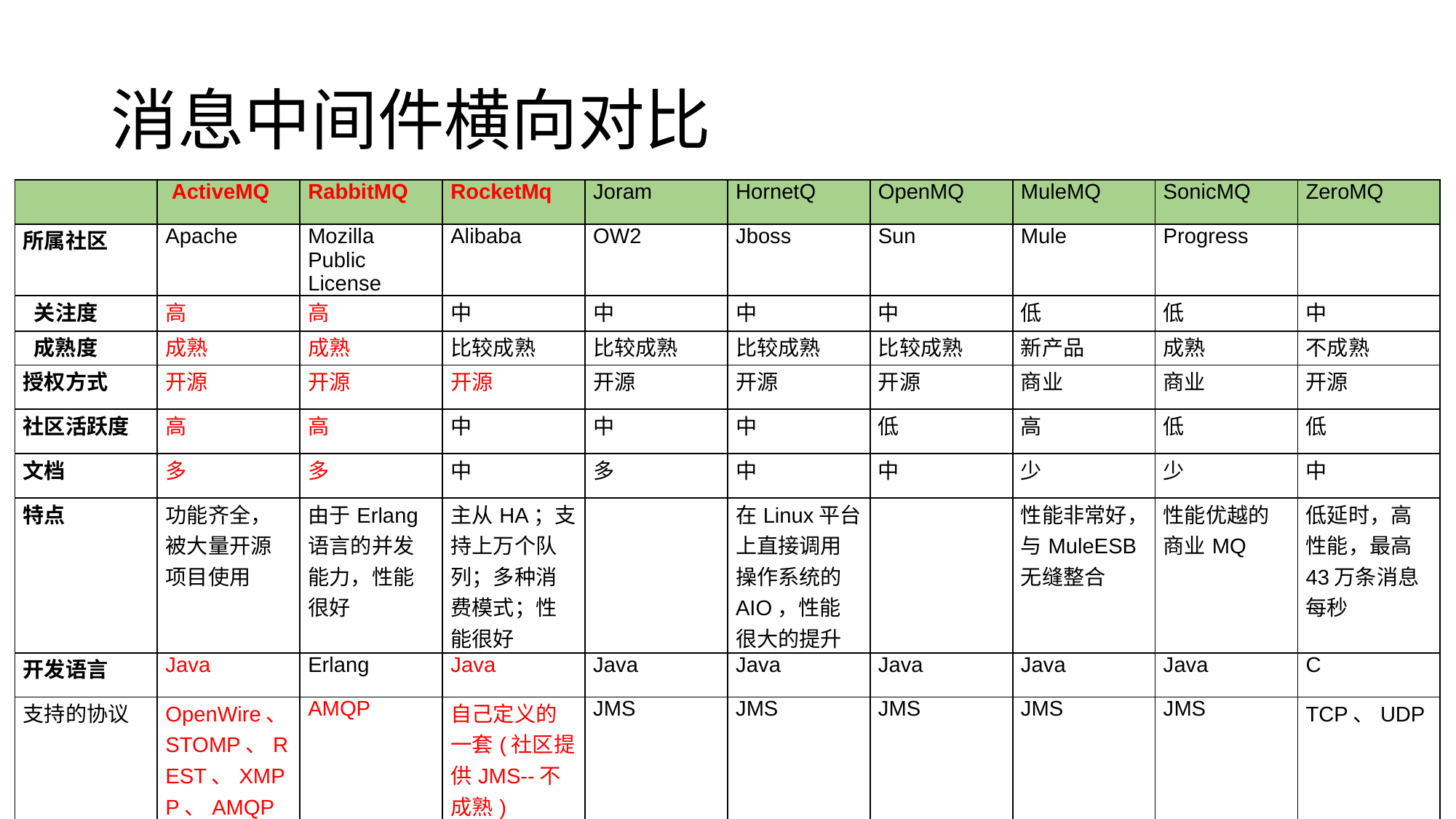

# 消息中间件横向对比
|  | ActiveMQ | RabbitMQ | RocketMq | Joram | HornetQ | OpenMQ | MuleMQ | SonicMQ | ZeroMQ |
| --- | --- | --- | --- | --- | --- | --- | --- | --- | --- |
| 所属社区 | Apache | Mozilla Public License | Alibaba | OW2 | Jboss | Sun | Mule | Progress |  |
| 关注度 | 高 | 高 | 中 | 中 | 中 | 中 | 低 | 低 | 中 |
| 成熟度 | 成熟 | 成熟 | 比较成熟 | 比较成熟 | 比较成熟 | 比较成熟 | 新产品 | 成熟 | 不成熟 |
| 授权方式 | 开源 | 开源 | 开源 | 开源 | 开源 | 开源 | 商业 | 商业 | 开源 |
| 社区活跃度 | 高 | 高 | 中 | 中 | 中 | 低 | 高 | 低 | 低 |
| 文档 | 多 | 多 | 中 | 多 | 中 | 中 | 少 | 少 | 中 |
| 特点 | 功能齐全，被大量开源项目使用 | 由于Erlang语言的并发能力，性能很好 | 主从HA；支持上万个队列；多种消费模式；性能很好 |  | 在Linux平台上直接调用操作系统的AIO，性能很大的提升 |  | 性能非常好，与MuleESB无缝整合 | 性能优越的商业MQ | 低延时，高性能，最高43万条消息每秒 |
| 开发语言 | Java | Erlang | Java | Java | Java | Java | Java | Java | C |
| 支持的协议 | OpenWire、STOMP、REST、XMPP、AMQP | AMQP | 自己定义的一套(社区提供JMS--不成熟) | JMS | JMS | JMS | JMS | JMS | TCP、UDP |